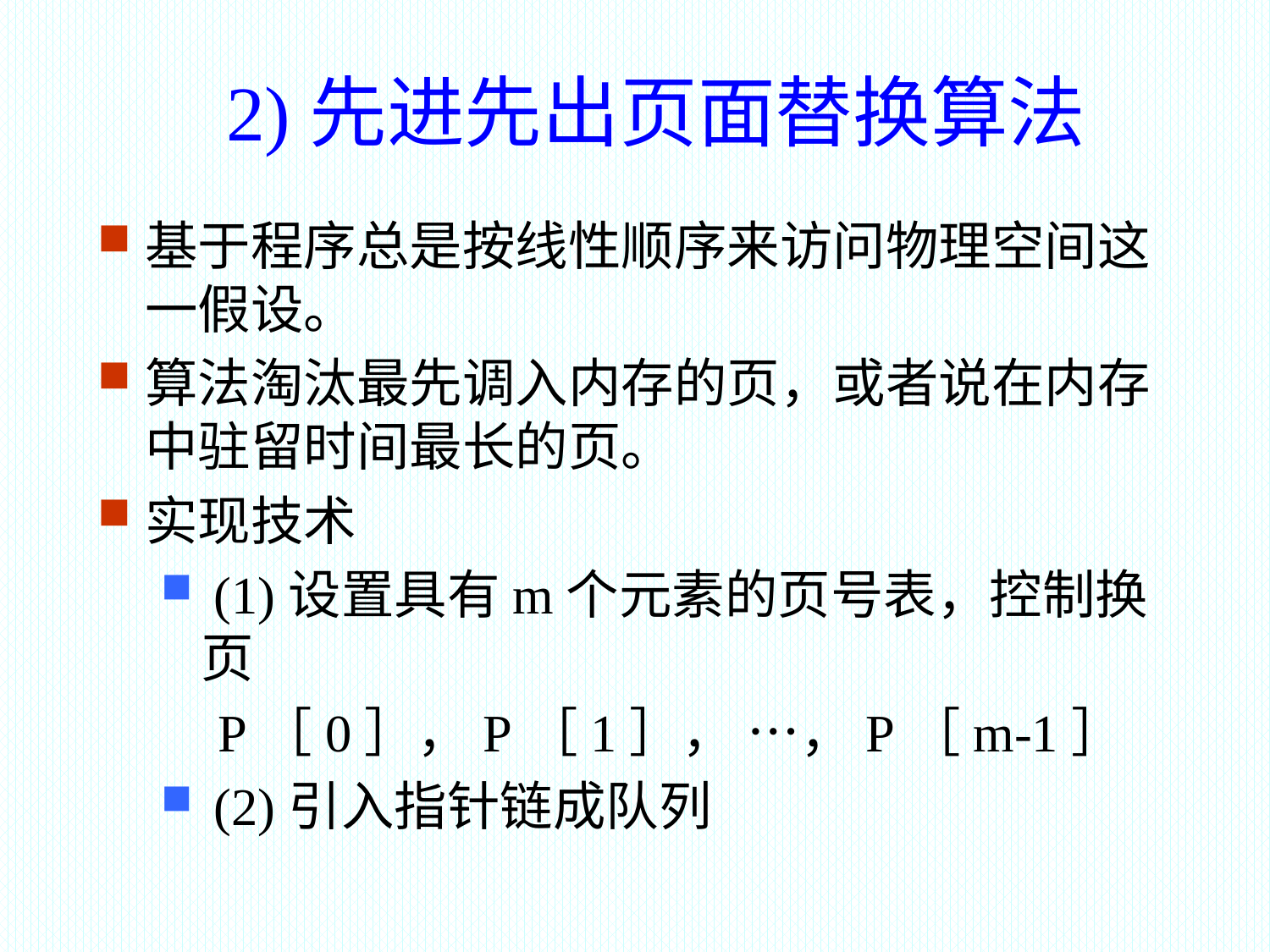

2)先进先出页面替换算法
基于程序总是按线性顺序来访问物理空间这一假设。
算法淘汰最先调入内存的页，或者说在内存中驻留时间最长的页。
实现技术
 (1)设置具有m个元素的页号表，控制换页
         P［0］，P［1］， …，P［m-1］
 (2)引入指针链成队列